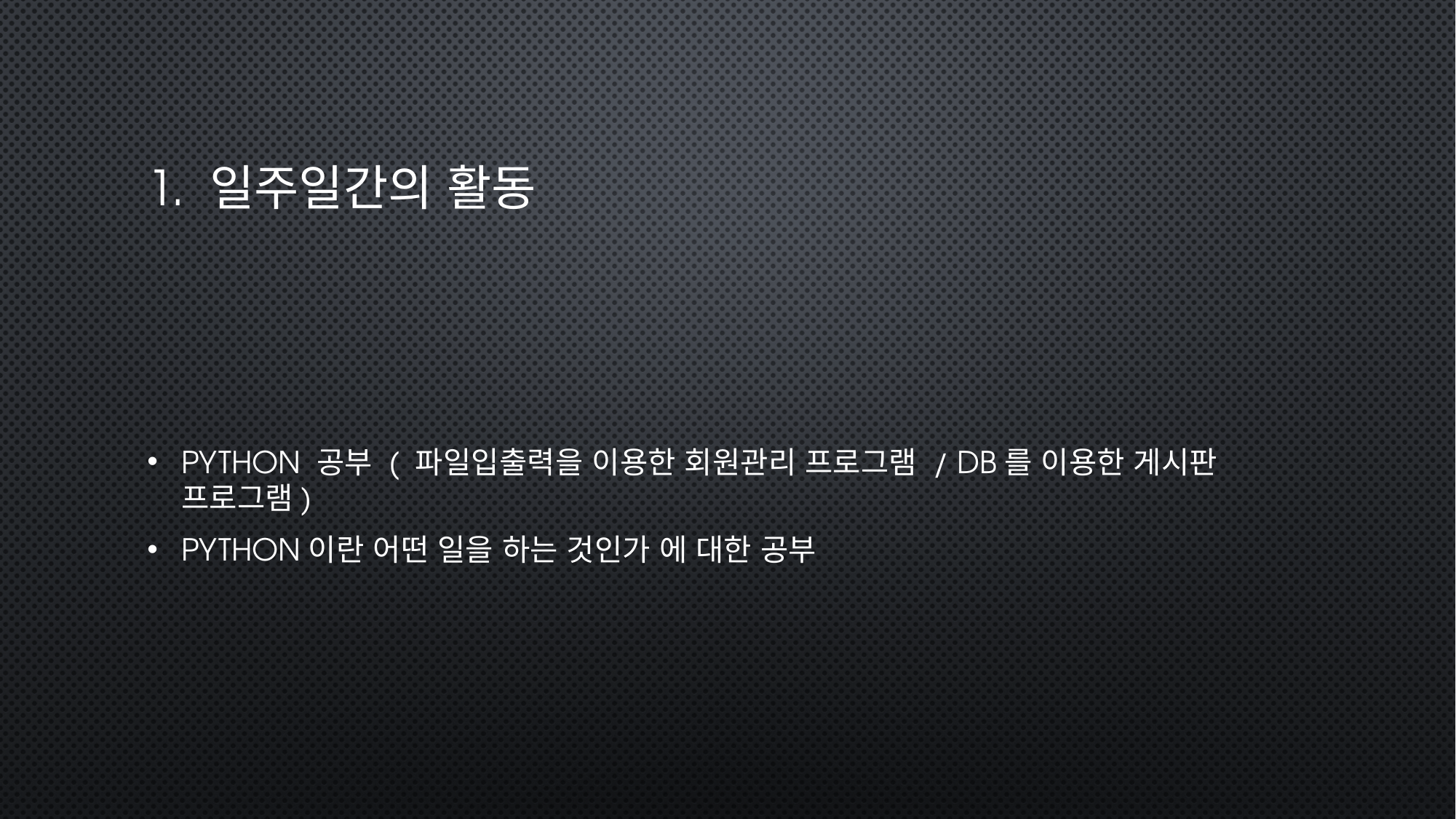

# 1. 일주일간의 활동
Python 공부 ( 파일입출력을 이용한 회원관리 프로그램 / db를 이용한 게시판 프로그램)
Python이란 어떤 일을 하는 것인가 에 대한 공부